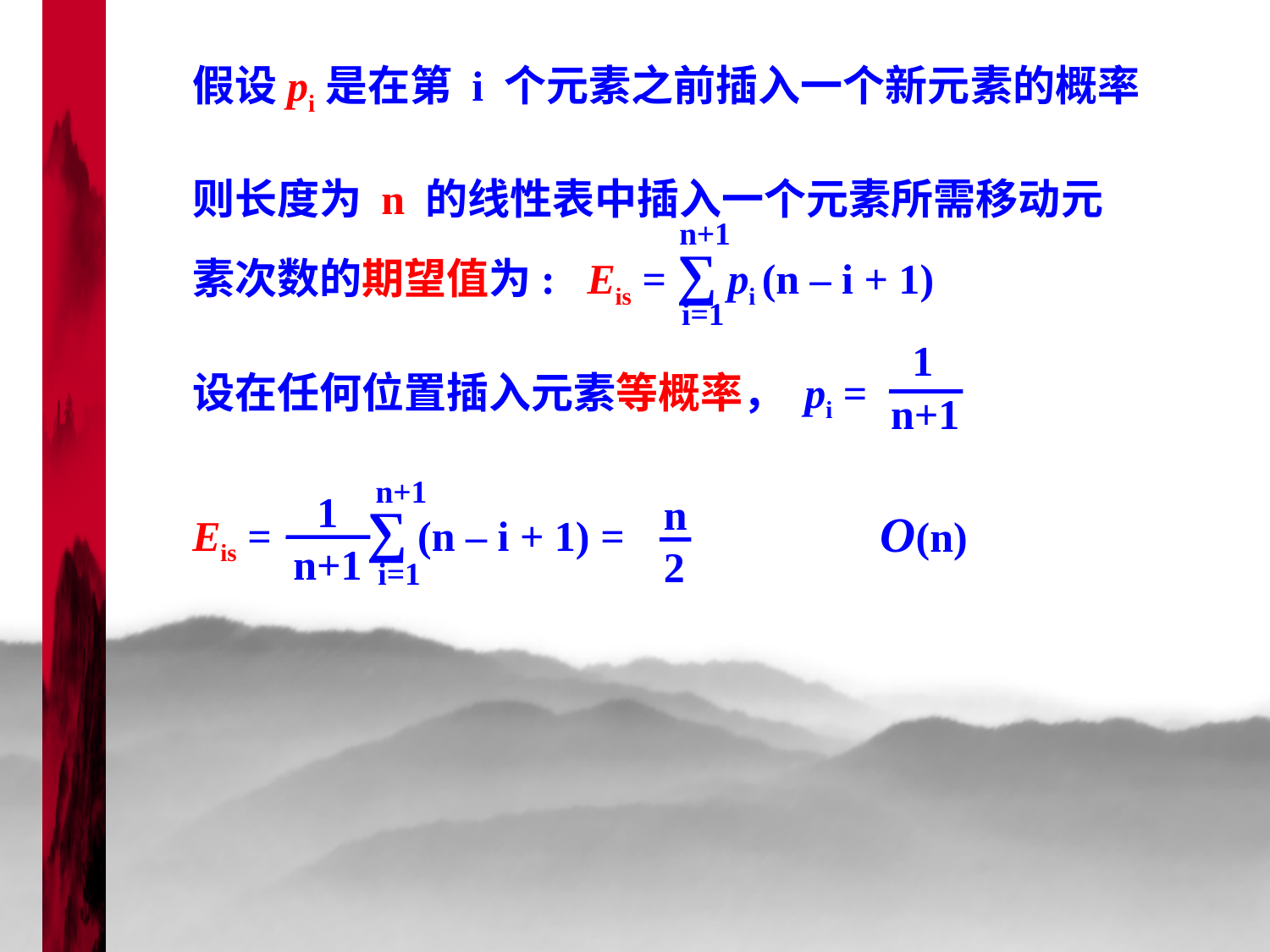

假设pi是在第 i 个元素之前插入一个新元素的概率
则长度为 n 的线性表中插入一个元素所需移动元素次数的期望值为:   Eis = ∑ pi (n – i + 1)
n+1
i=1
1
设在任何位置插入元素等概率， pi =
n+1

n+1
1
n
Eis =         ∑ (n – i + 1) =
O(n)
n+1
2

i=1